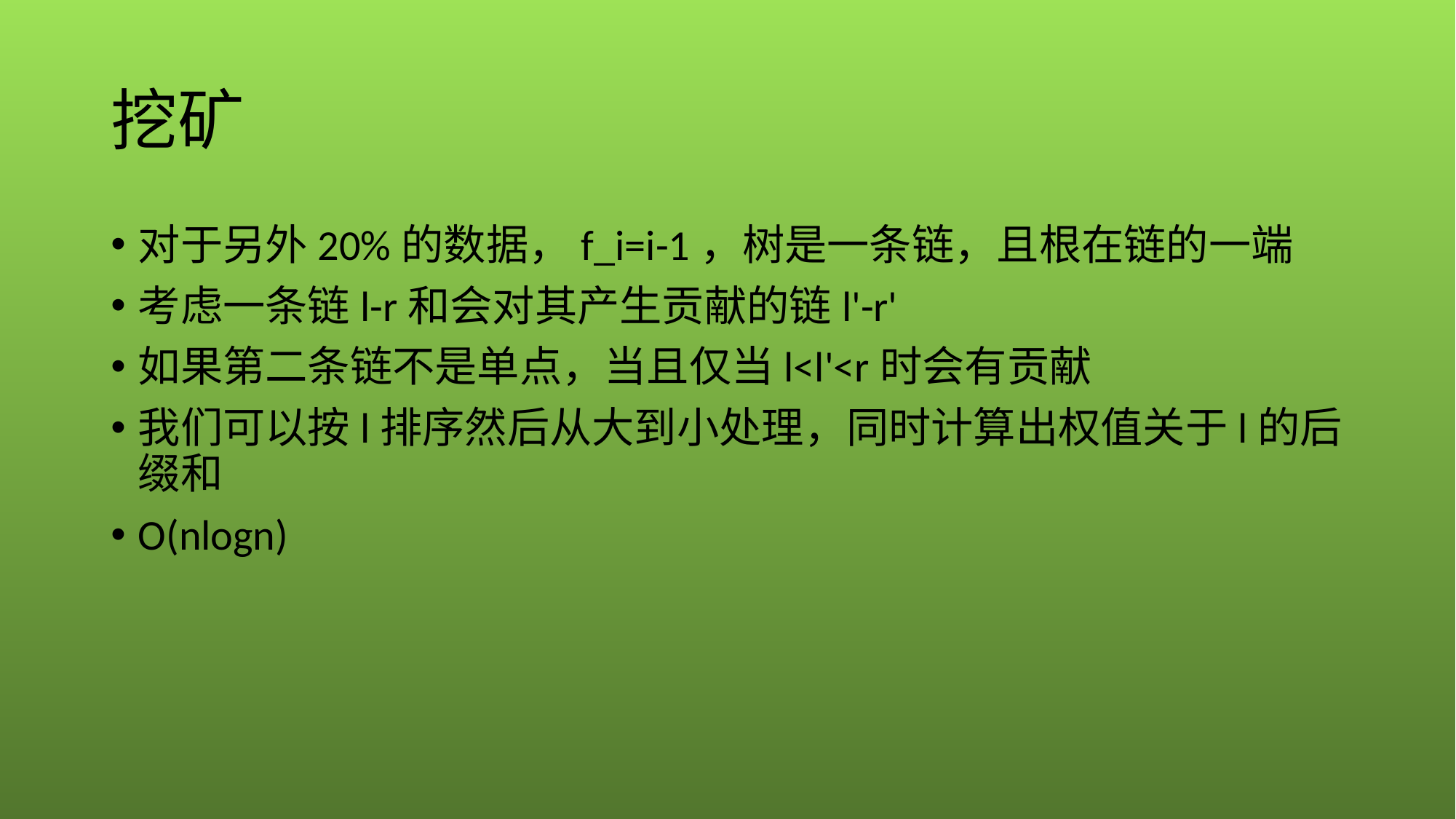

# 挖矿
对于另外20%的数据，f_i=i-1，树是一条链，且根在链的一端
考虑一条链l-r和会对其产生贡献的链l'-r'
如果第二条链不是单点，当且仅当l<l'<r时会有贡献
我们可以按l排序然后从大到小处理，同时计算出权值关于l的后缀和
O(nlogn)